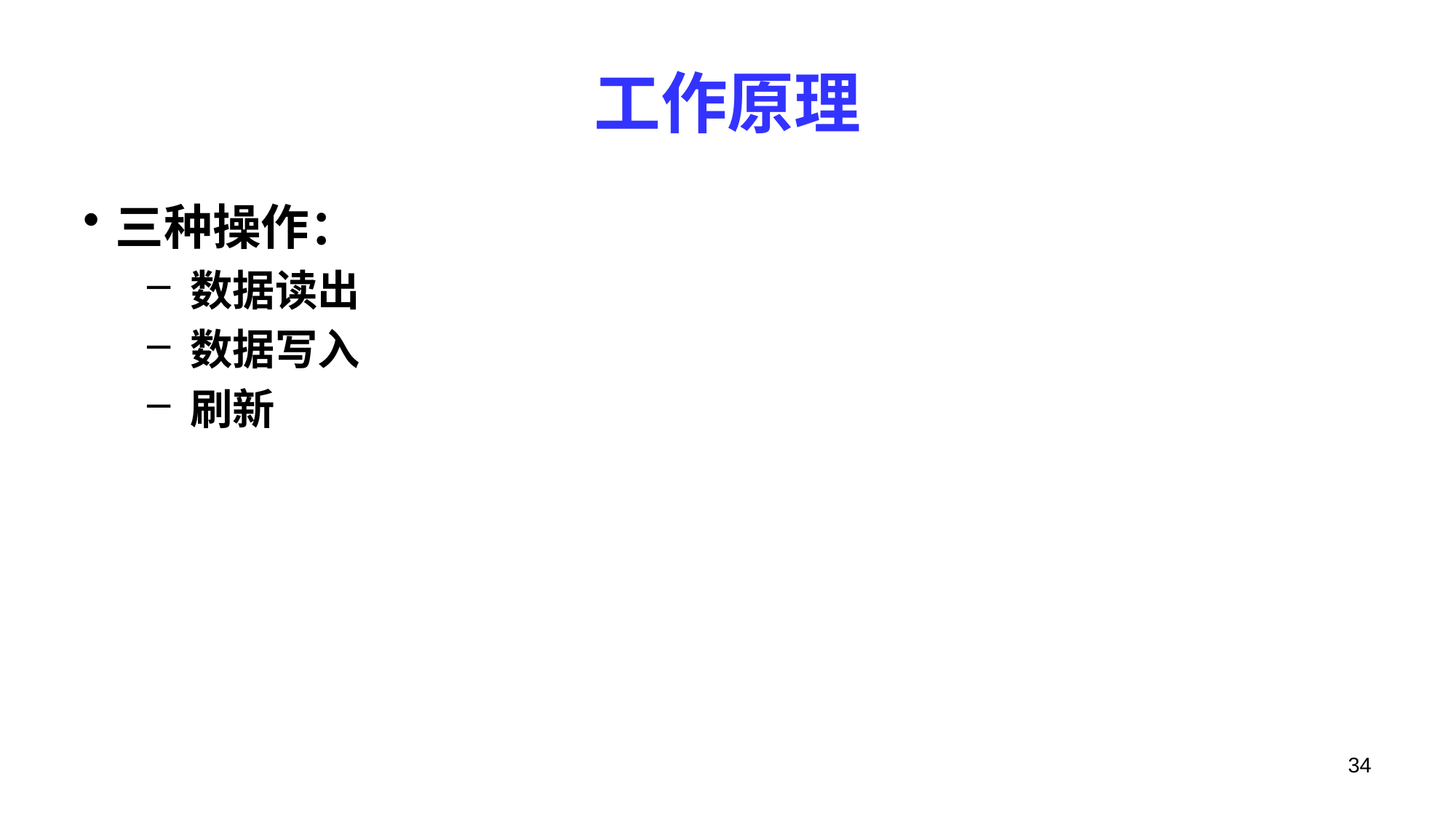

# 工作原理
三种操作：
 数据读出
 数据写入
 刷新

34